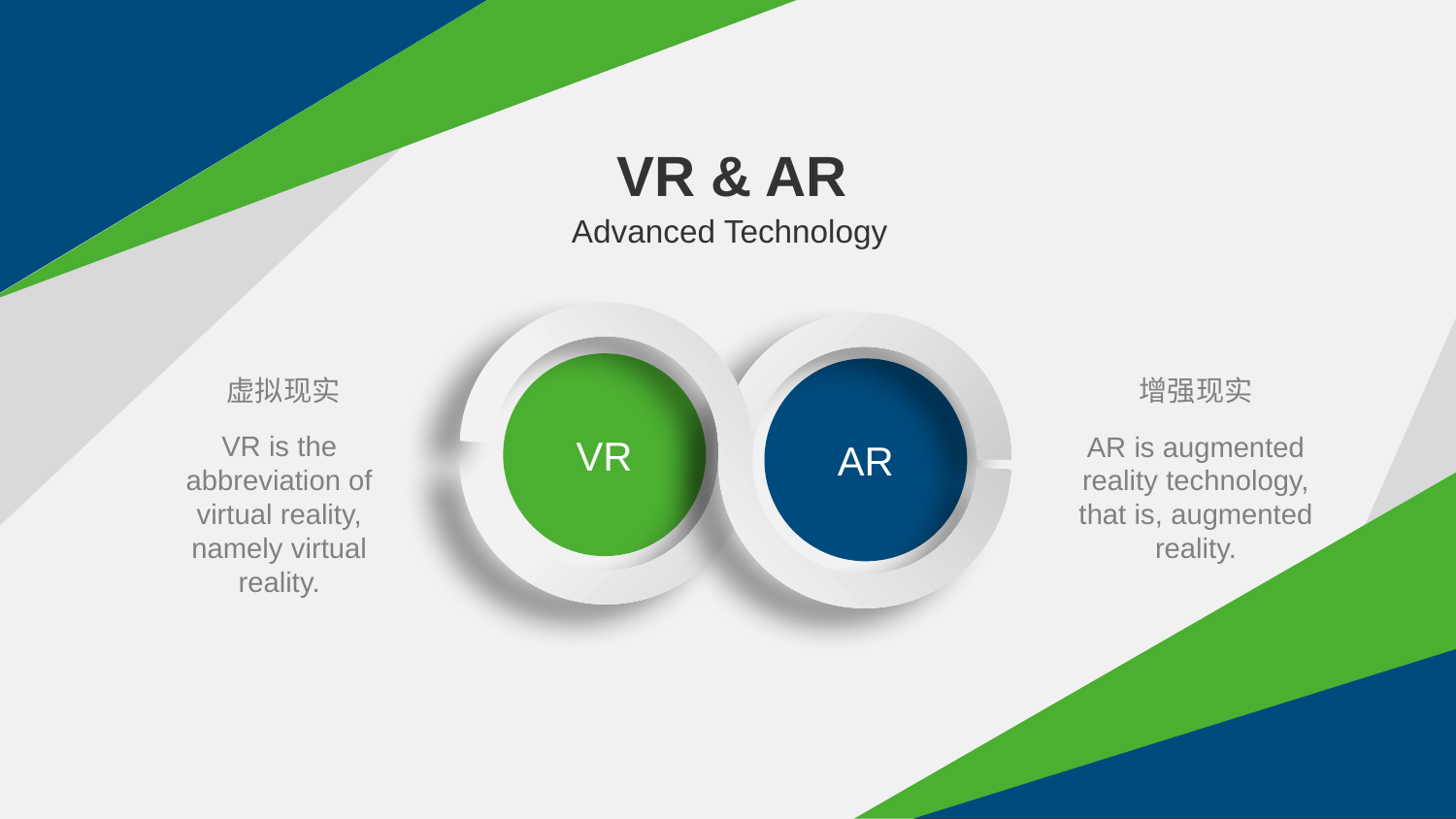

VR & AR
Advanced Technology

VR
AR
虚拟现实
VR is the abbreviation of virtual reality, namely virtual reality.
增强现实
AR is augmented reality technology, that is, augmented reality.